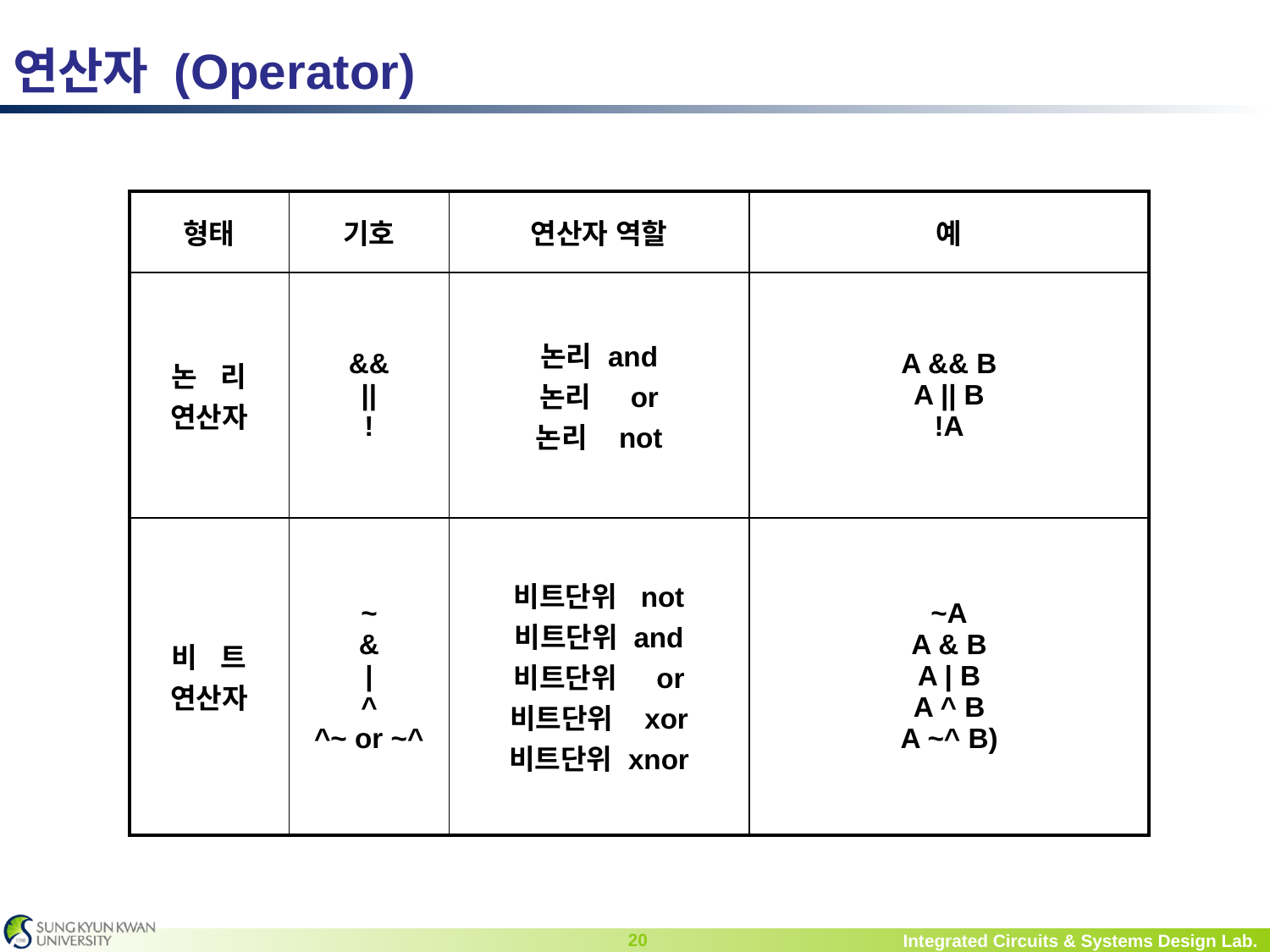

# 연산자 (Operator)
| 형태 | 기호 | 연산자 역할 | 예 |
| --- | --- | --- | --- |
| 논 리 연산자 | && || ! | 논리 and 논리 or 논리 not | A && B A || B !A |
| 비 트 연산자 | ~ & | ^ ^~ or ~^ | 비트단위 not 비트단위 and 비트단위 or 비트단위 xor 비트단위 xnor | ~A A & B A | B A ^ B A ~^ B) |